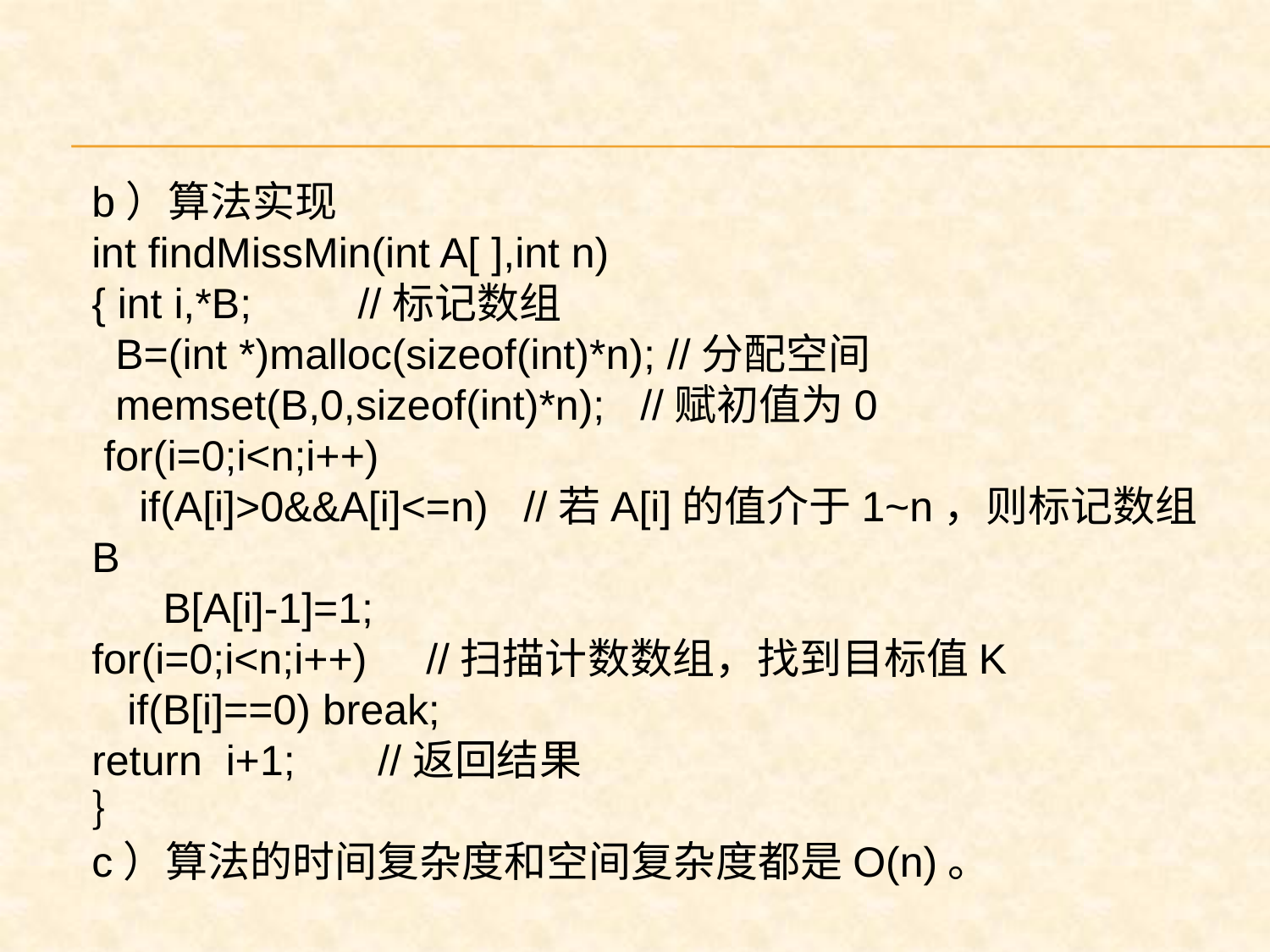

b）算法实现
int findMissMin(int A[ ],int n)
{ int i,*B;         //标记数组
  B=(int *)malloc(sizeof(int)*n); //分配空间
  memset(B,0,sizeof(int)*n);   //赋初值为0
 for(i=0;i<n;i++)
    if(A[i]>0&&A[i]<=n)   //若A[i]的值介于1~n，则标记数组B
      B[A[i]-1]=1;
for(i=0;i<n;i++)     //扫描计数数组，找到目标值K
   if(B[i]==0) break;
return  i+1;       //返回结果
｝
c）算法的时间复杂度和空间复杂度都是O(n)。